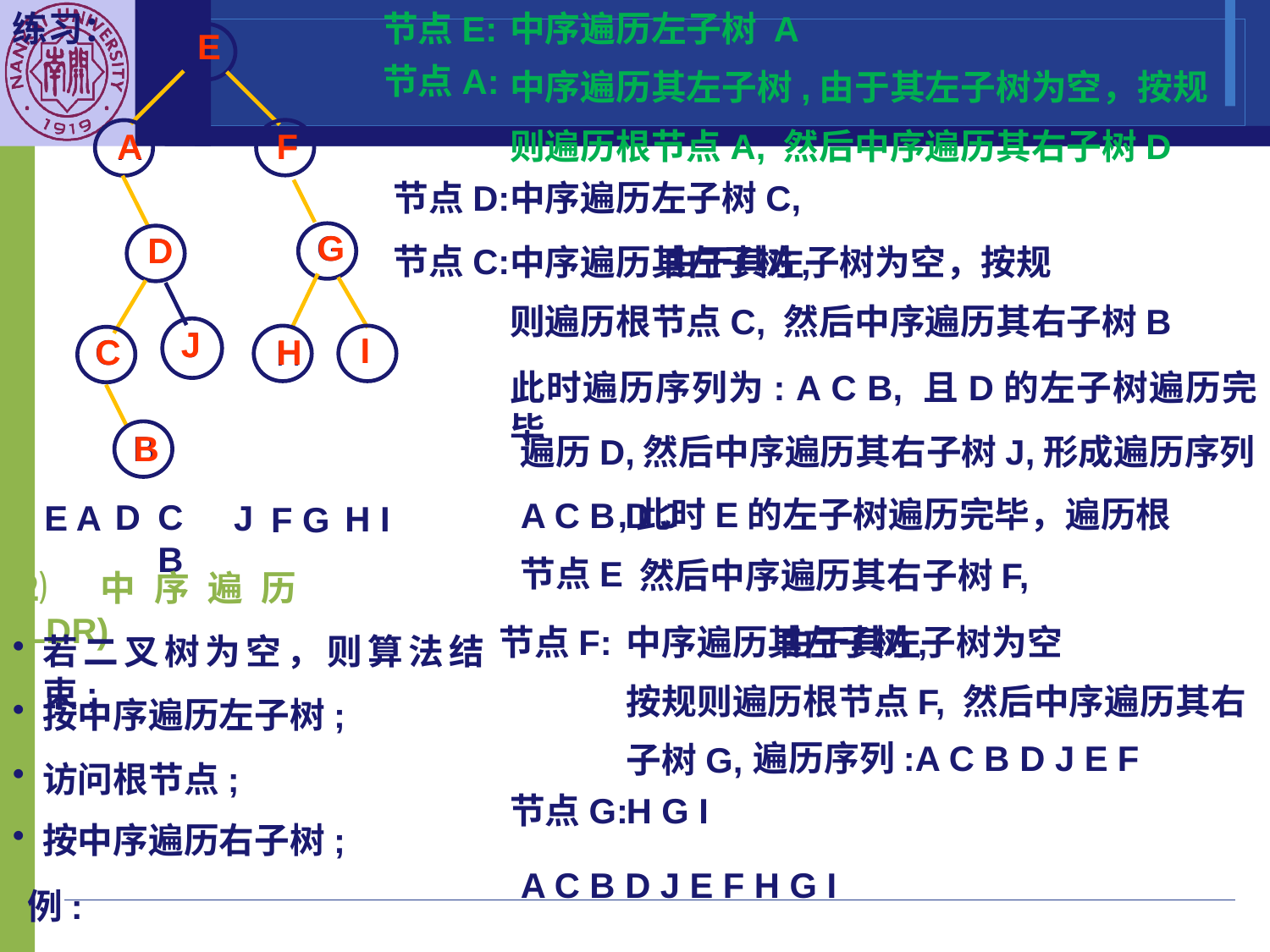

练习：
节点E:
中序遍历左子树 A
E
E

节点A:
中序遍历其左子树,由于其左子树为空，按规

则遍历根节点A, 然后中序遍历其右子树D

F
A
F
A

节点D:
中序遍历左子树C,

G
G
D
D

节点C:
中序遍历其左子树,
                  由于其左子树为空，按规

则遍历根节点C, 然后中序遍历其右子树B

J
J

I
I
C
C
H
H

此时遍历序列为: A C B, 且D的左子树遍历完毕

B
B

遍历D,然后中序遍历其右子树J,形成遍历序列
A C B D J
          ,此时E的左子树遍历完毕，遍历根

节点E
C B
D
E A
J
H I
F G
然后中序遍历其右子树F,
⑵ 中序遍历(LDR)
节点F:
中序遍历其左子树,
                  由于其左子树为空

按规则遍历根节点F, 然后中序遍历其右

子树G,
若二叉树为空，则算法结束;
按中序遍历左子树;
遍历序列:A C B D J E F
访问根节点;
节点G:
H G I
按中序遍历右子树;
A C B D J E F H G I
例:
30